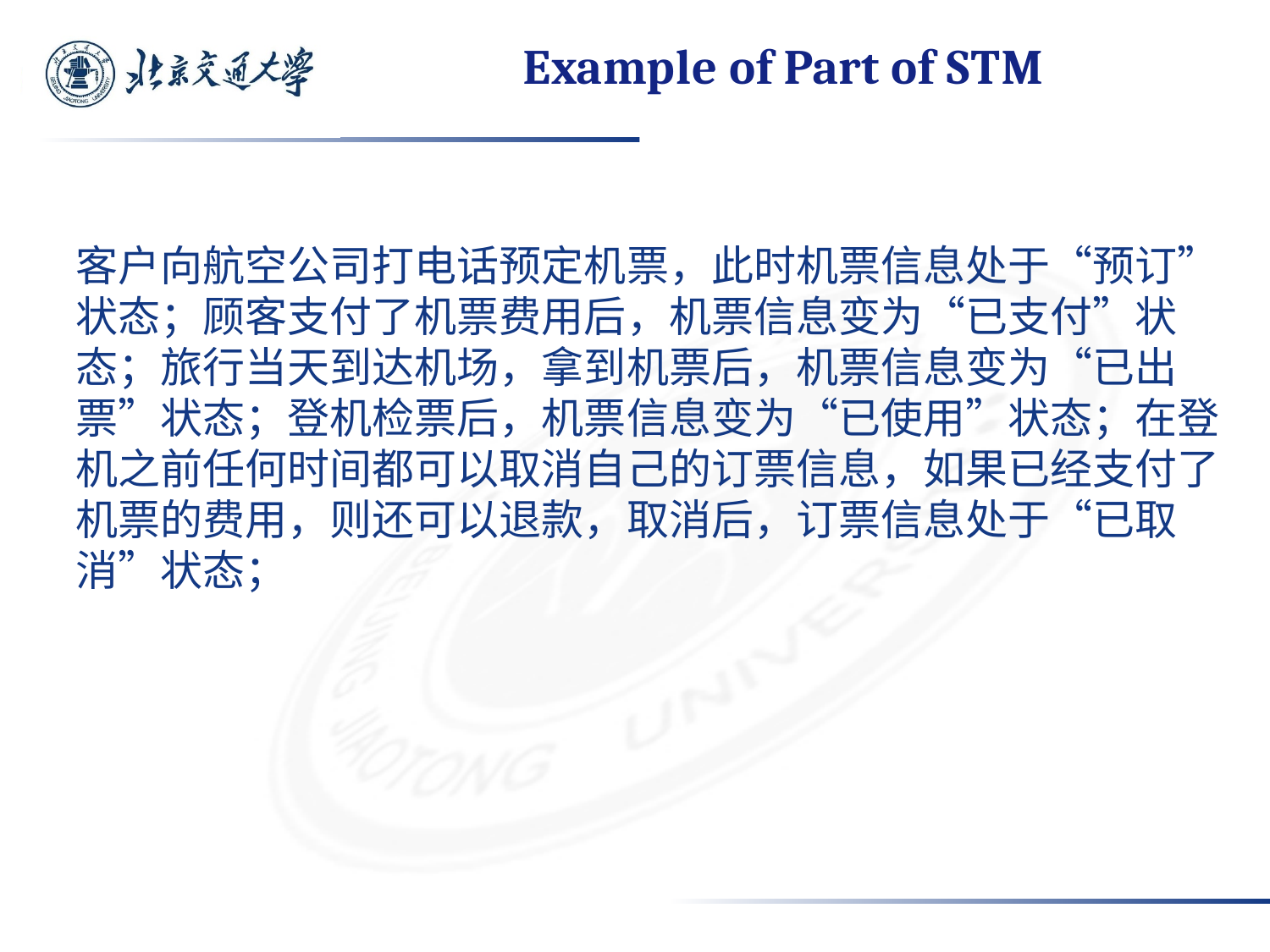

# Example of Part of STM
客户向航空公司打电话预定机票，此时机票信息处于“预订”状态；顾客支付了机票费用后，机票信息变为“已支付”状态；旅行当天到达机场，拿到机票后，机票信息变为“已出票”状态；登机检票后，机票信息变为“已使用”状态；在登机之前任何时间都可以取消自己的订票信息，如果已经支付了机票的费用，则还可以退款，取消后，订票信息处于“已取消”状态；